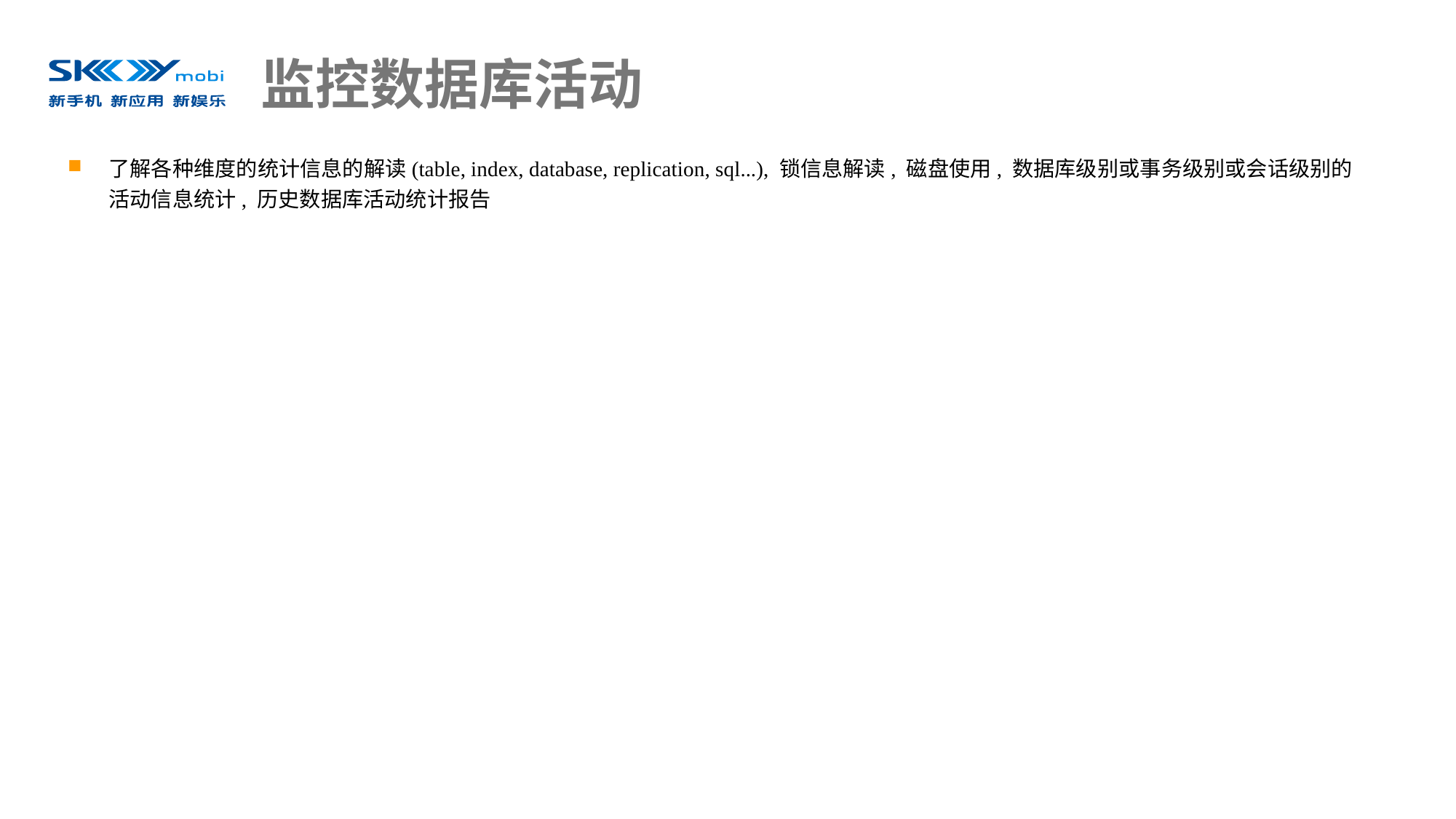

# 监控数据库活动
了解各种维度的统计信息的解读(table, index, database, replication, sql...), 锁信息解读, 磁盘使用, 数据库级别或事务级别或会话级别的活动信息统计, 历史数据库活动统计报告